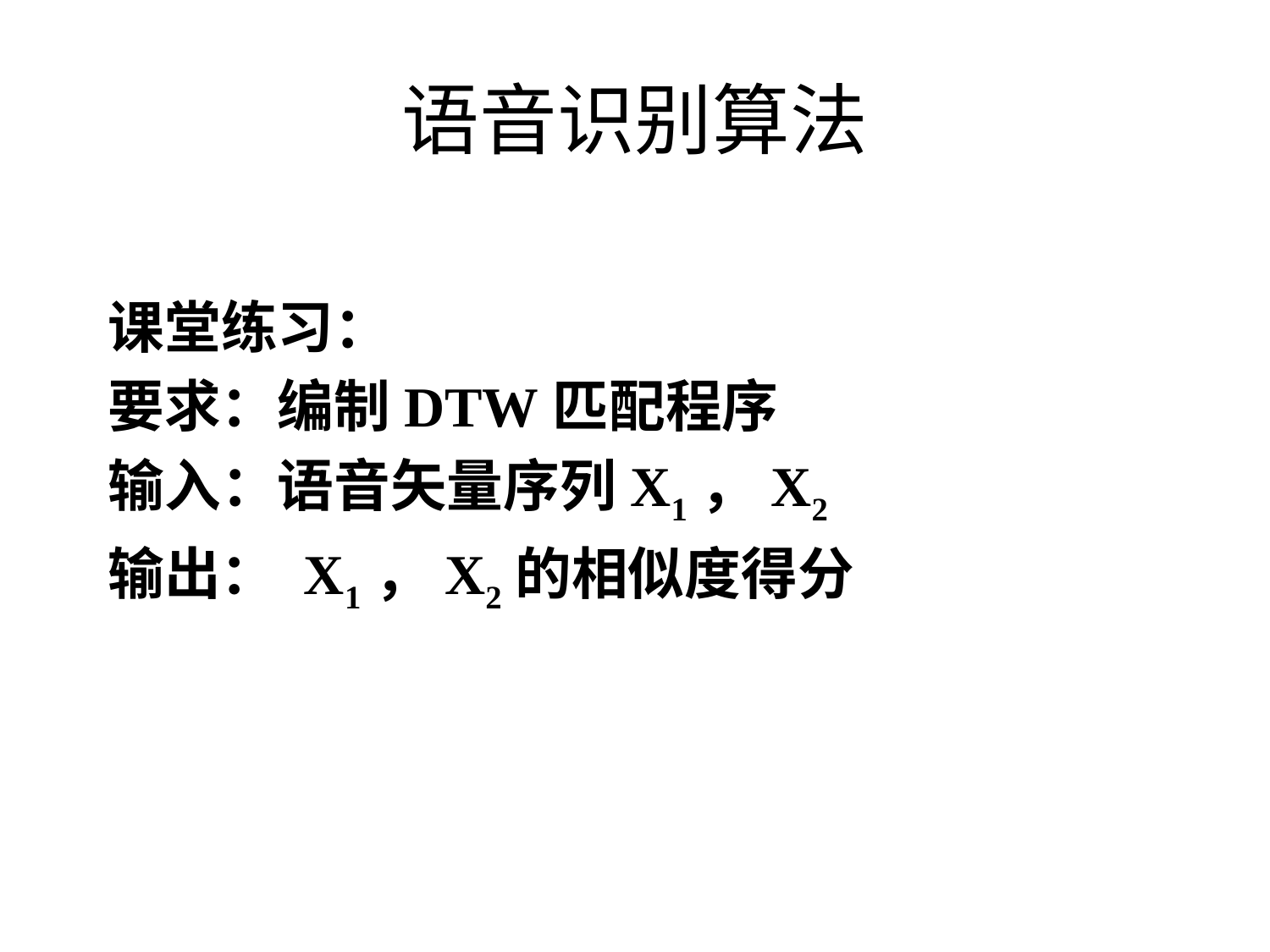

# 语音识别算法

课堂练习：
要求：编制DTW匹配程序
输入：语音矢量序列X1，X2
输出： X1，X2的相似度得分